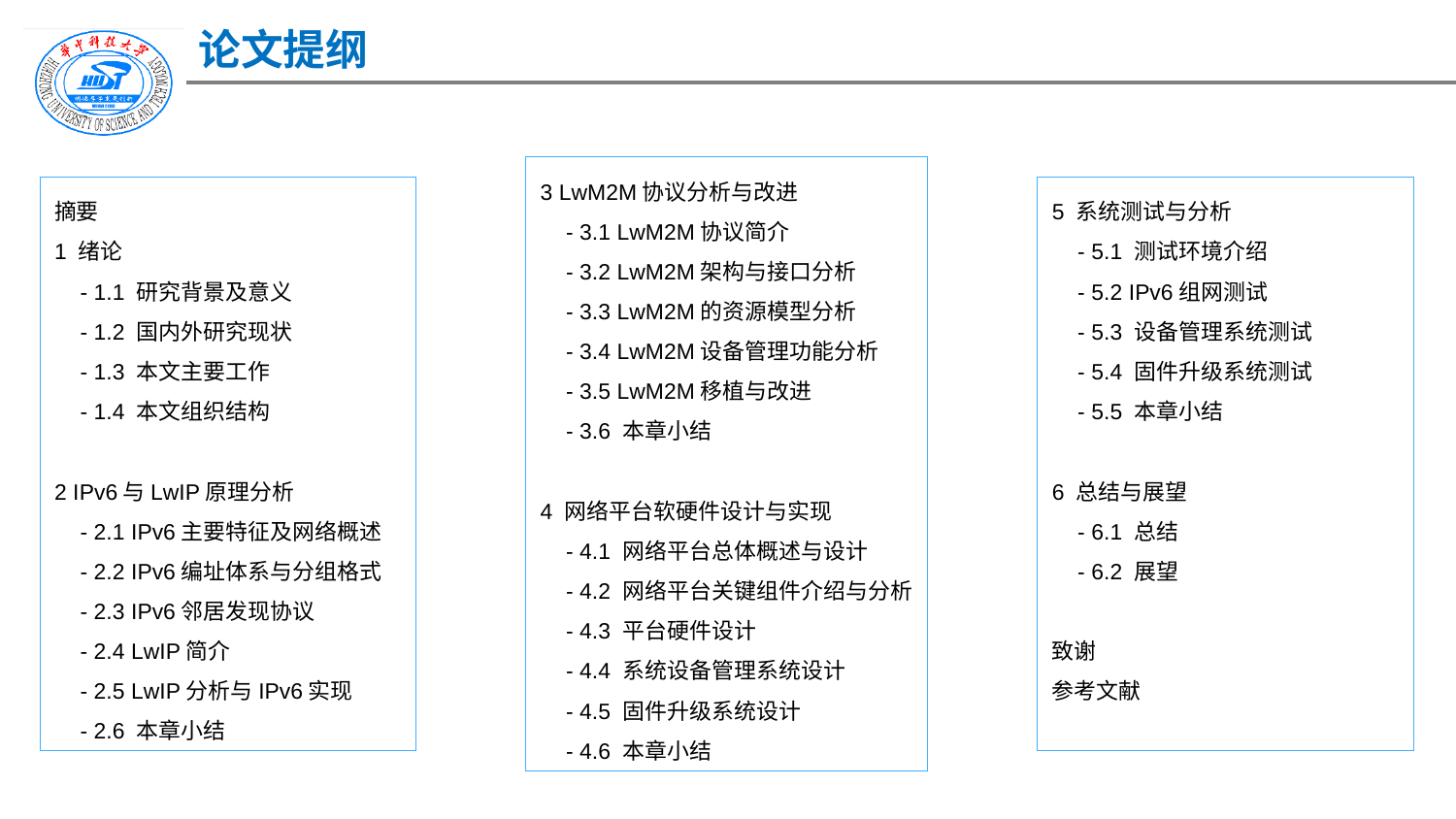

论文提纲
3 LwM2M协议分析与改进
    - 3.1 LwM2M协议简介
    - 3.2 LwM2M架构与接口分析
    - 3.3 LwM2M的资源模型分析
    - 3.4 LwM2M设备管理功能分析
    - 3.5 LwM2M移植与改进
    - 3.6 本章小结
4 网络平台软硬件设计与实现
    - 4.1 网络平台总体概述与设计
    - 4.2 网络平台关键组件介绍与分析
    - 4.3 平台硬件设计
    - 4.4 系统设备管理系统设计
    - 4.5 固件升级系统设计
    - 4.6 本章小结
摘要
1 绪论
    - 1.1 研究背景及意义
    - 1.2 国内外研究现状
    - 1.3 本文主要工作
    - 1.4 本文组织结构
2 IPv6与LwIP原理分析
    - 2.1 IPv6主要特征及网络概述
    - 2.2 IPv6编址体系与分组格式
    - 2.3 IPv6邻居发现协议
    - 2.4 LwIP简介
    - 2.5 LwIP分析与IPv6实现
    - 2.6 本章小结
5 系统测试与分析
    - 5.1 测试环境介绍
    - 5.2 IPv6组网测试
    - 5.3 设备管理系统测试
    - 5.4 固件升级系统测试
    - 5.5 本章小结
6 总结与展望
    - 6.1 总结
    - 6.2 展望

致谢
参考文献